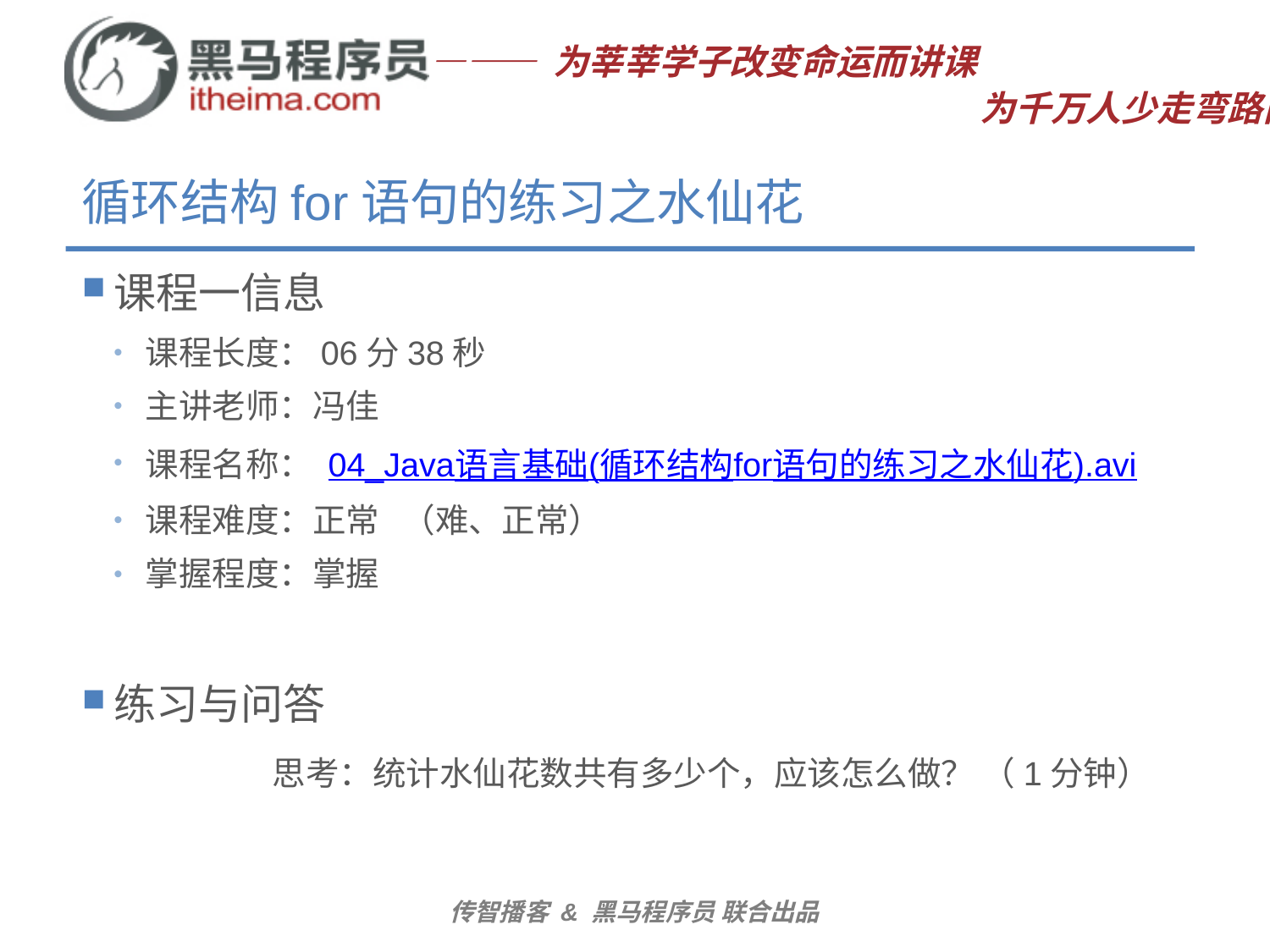

# 循环结构for语句的练习之水仙花
课程一信息
课程长度：06分38秒
主讲老师：冯佳
课程名称： 04_Java语言基础(循环结构for语句的练习之水仙花).avi
课程难度：正常   （难、正常）
掌握程度：掌握

练习与问答
	思考：统计水仙花数共有多少个，应该怎么做？ （1分钟）